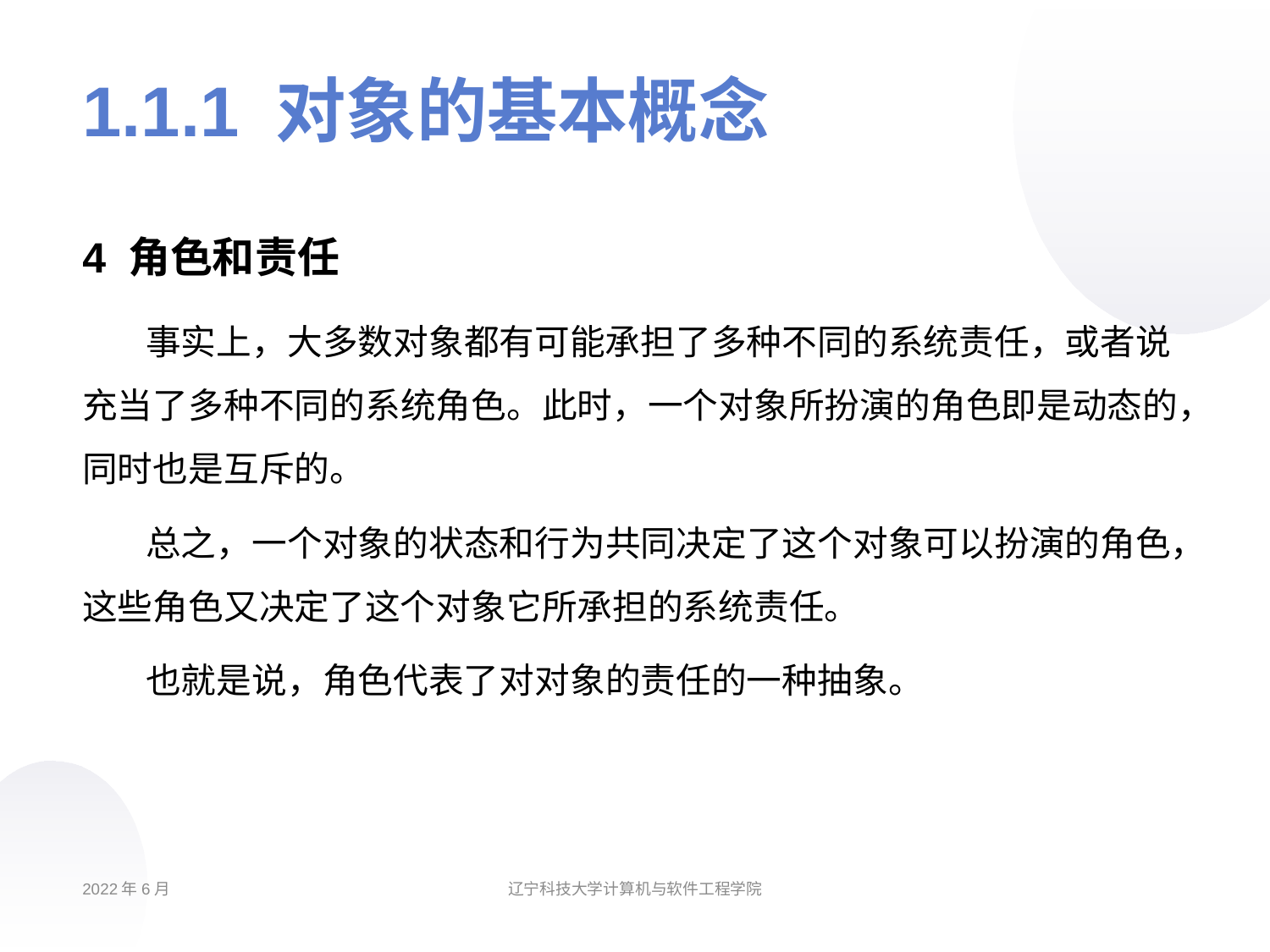

# 1.1.1 对象的基本概念
4 角色和责任
事实上，大多数对象都有可能承担了多种不同的系统责任，或者说充当了多种不同的系统角色。此时，一个对象所扮演的角色即是动态的，同时也是互斥的。
总之，一个对象的状态和行为共同决定了这个对象可以扮演的角色，这些角色又决定了这个对象它所承担的系统责任。
也就是说，角色代表了对对象的责任的一种抽象。

2022年6月
辽宁科技大学计算机与软件工程学院
21